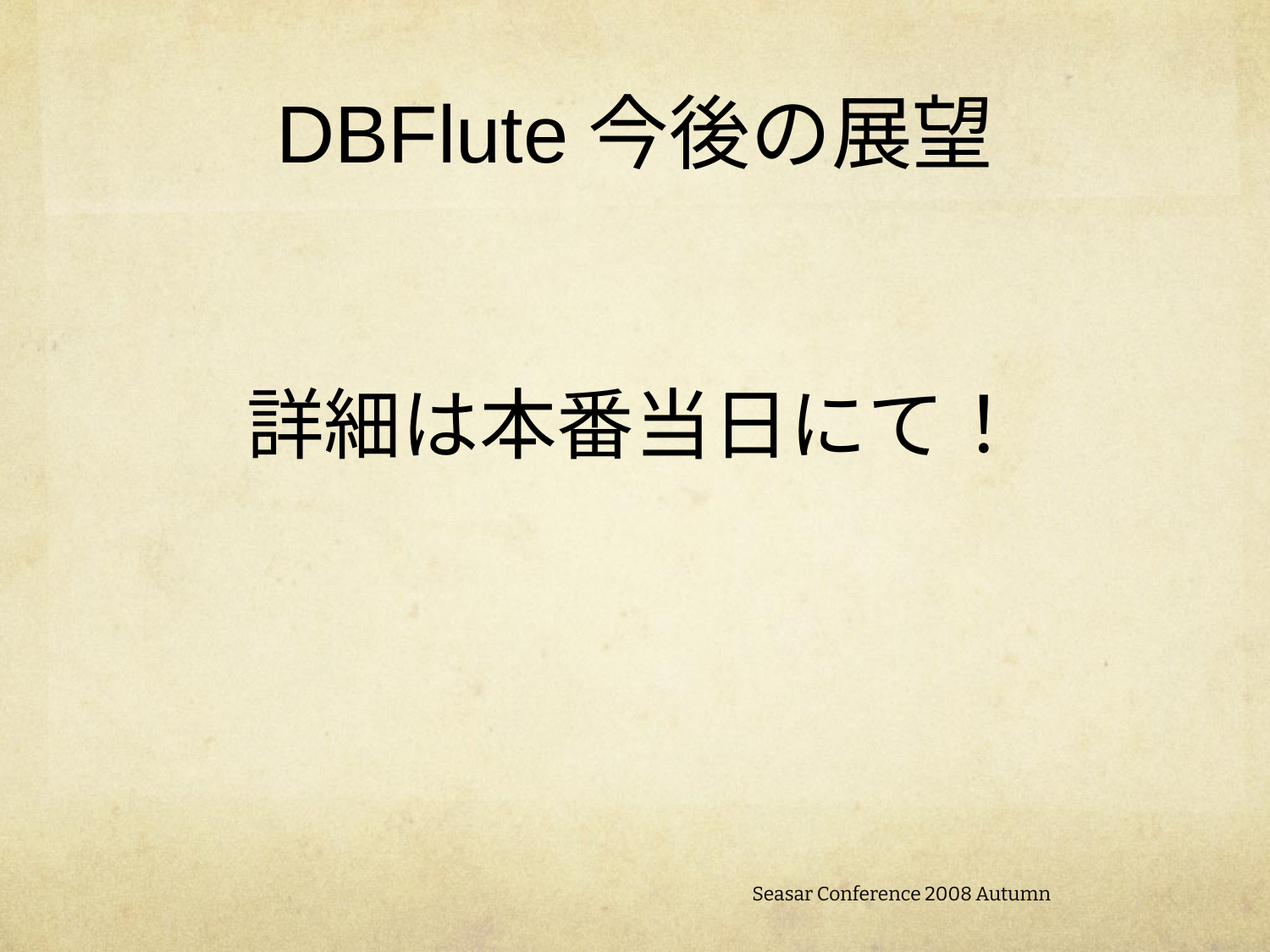

# DBFlute今後の展望

詳細は本番当日にて！

Seasar Conference 2008 Autumn